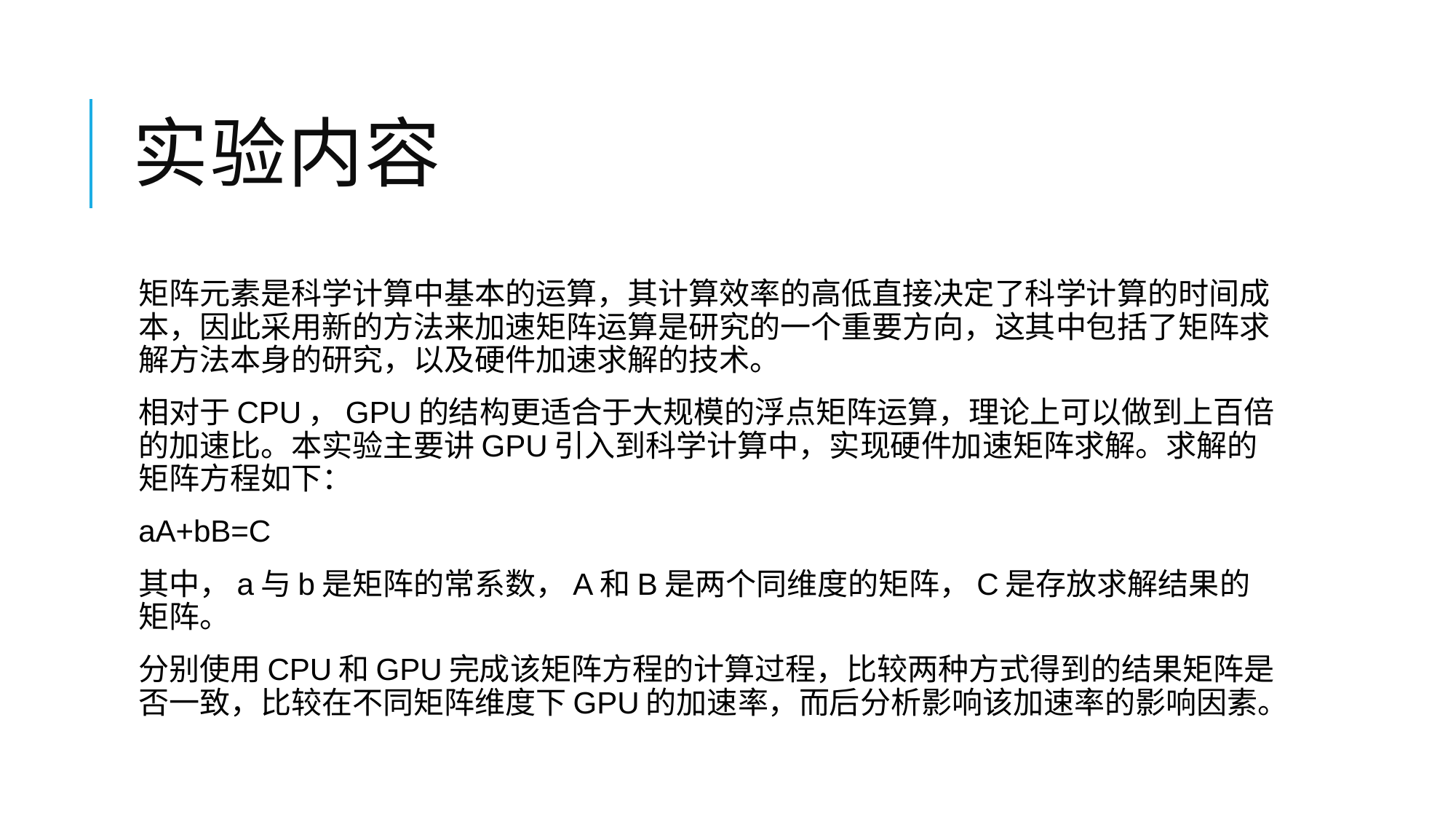

# 实验内容
矩阵元素是科学计算中基本的运算，其计算效率的高低直接决定了科学计算的时间成本，因此采用新的方法来加速矩阵运算是研究的一个重要方向，这其中包括了矩阵求解方法本身的研究，以及硬件加速求解的技术。
相对于CPU，GPU的结构更适合于大规模的浮点矩阵运算，理论上可以做到上百倍的加速比。本实验主要讲GPU引入到科学计算中，实现硬件加速矩阵求解。求解的矩阵方程如下：
aA+bB=C
其中，a与b是矩阵的常系数，A和B是两个同维度的矩阵，C是存放求解结果的矩阵。
分别使用CPU和GPU完成该矩阵方程的计算过程，比较两种方式得到的结果矩阵是否一致，比较在不同矩阵维度下GPU的加速率，而后分析影响该加速率的影响因素。